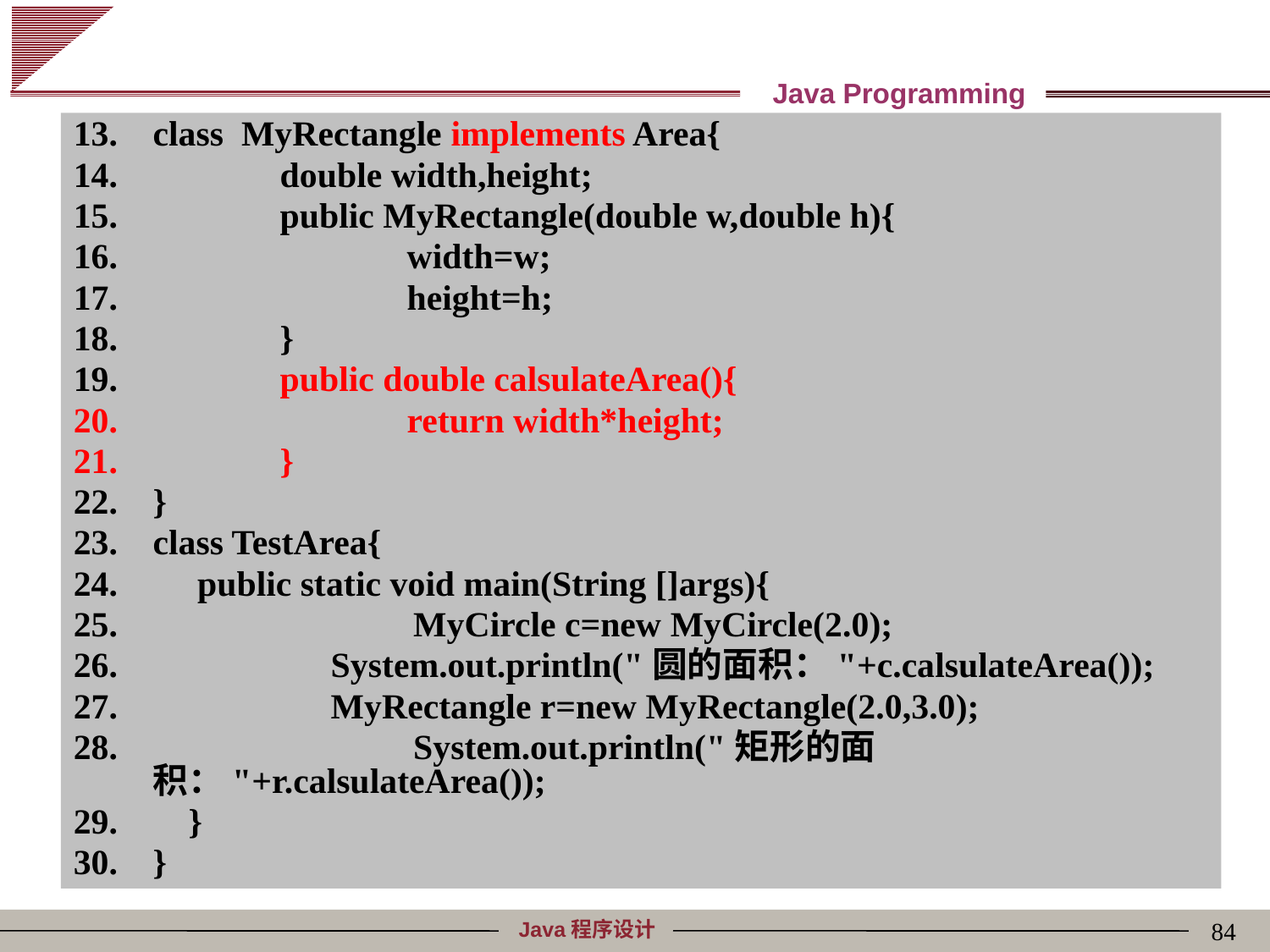

class  MyRectangle implements Area{
	double width,height;
	public MyRectangle(double w,double h){
		width=w;
		height=h;
	}
	public double calsulateArea(){
		return width*height;
	}
}
class TestArea{
     public static void main(String []args){
	               MyCircle c=new MyCircle(2.0);
                    System.out.println("圆的面积："+c.calsulateArea());
                    MyRectangle r=new MyRectangle(2.0,3.0);
	               System.out.println("矩形的面积："+r.calsulateArea());
    }
}